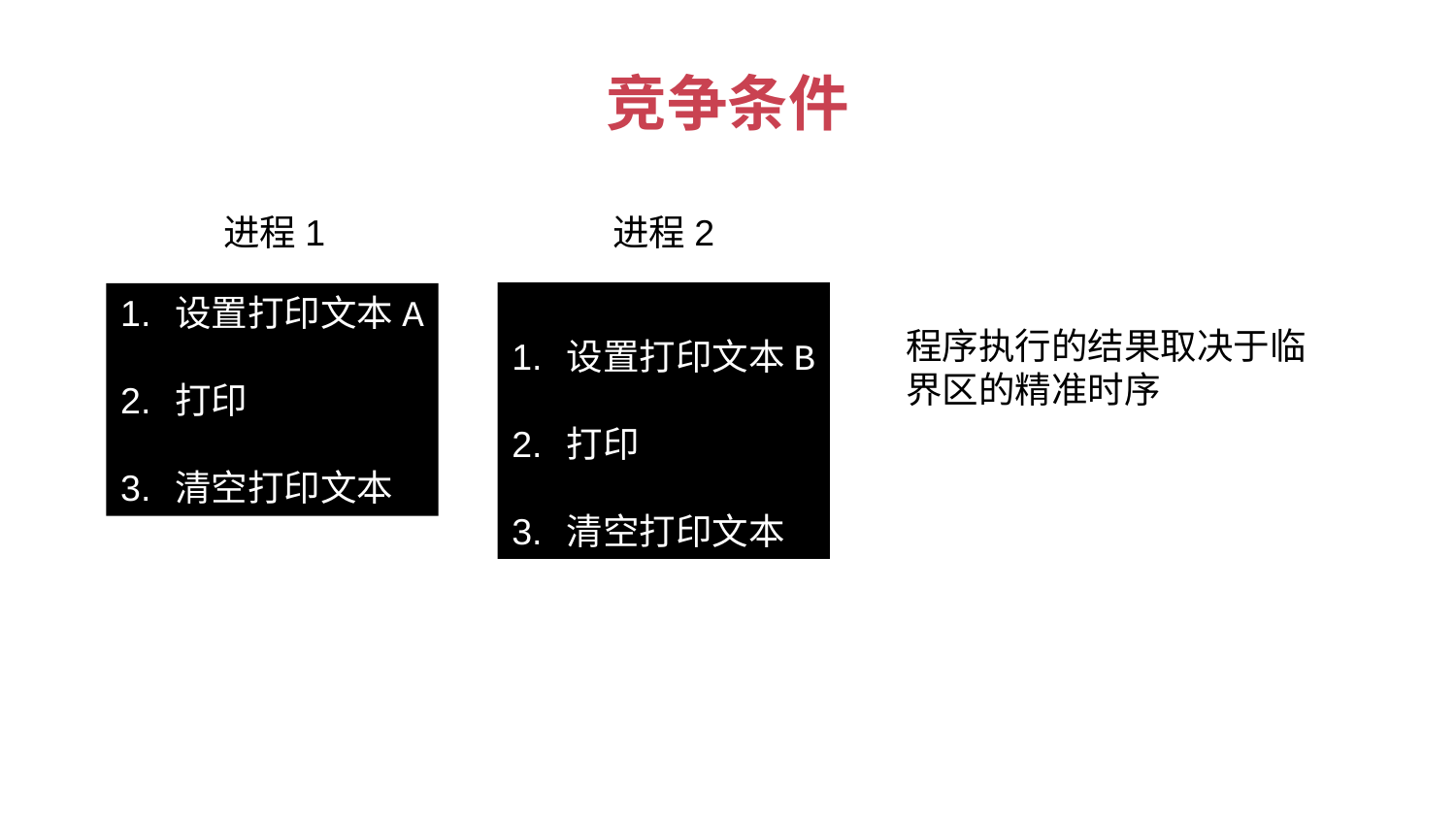

# 竞争条件
进程1
进程2

设置打印文本B

打印

清空打印文本
设置打印文本A

打印

清空打印文本
程序执行的结果取决于临界区的精准时序